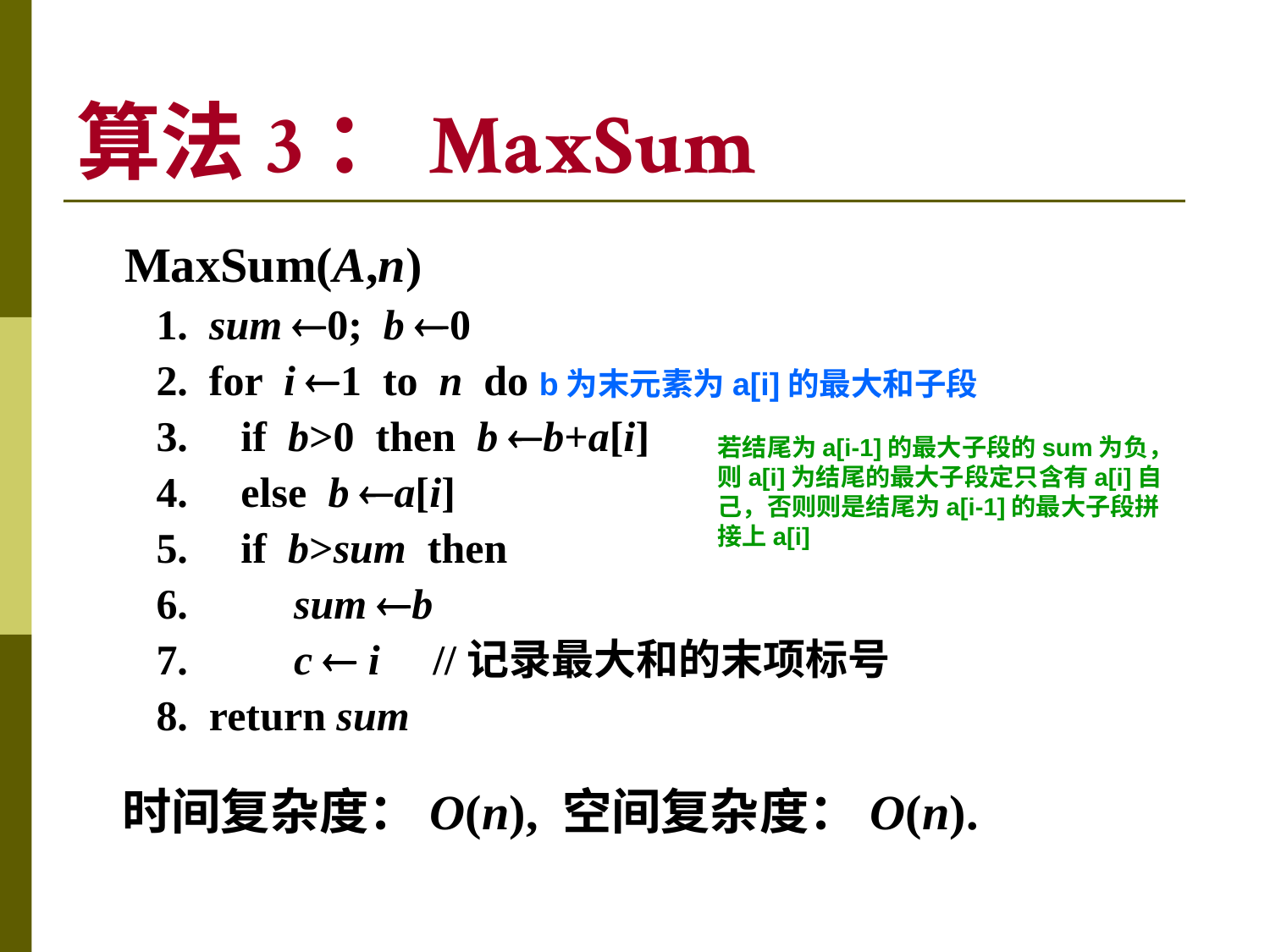

# 算法3：MaxSum
MaxSum(A,n)
   1.  sum ←0;  b ←0
   2.  for  i ←1  to  n  do b为末元素为a[i]的最大和子段
   3.     if  b>0  then  b ←b+a[i]
   4.     else  b ←a[i]
   5.     if  b>sum  then
   6.          sum ←b
   7.          c ← i     //记录最大和的末项标号
   8.  return sum
若结尾为a[i-1]的最大子段的sum为负，则a[i]为结尾的最大子段定只含有a[i]自己，否则则是结尾为a[i-1]的最大子段拼接上a[i]
时间复杂度：O(n), 空间复杂度：O(n).